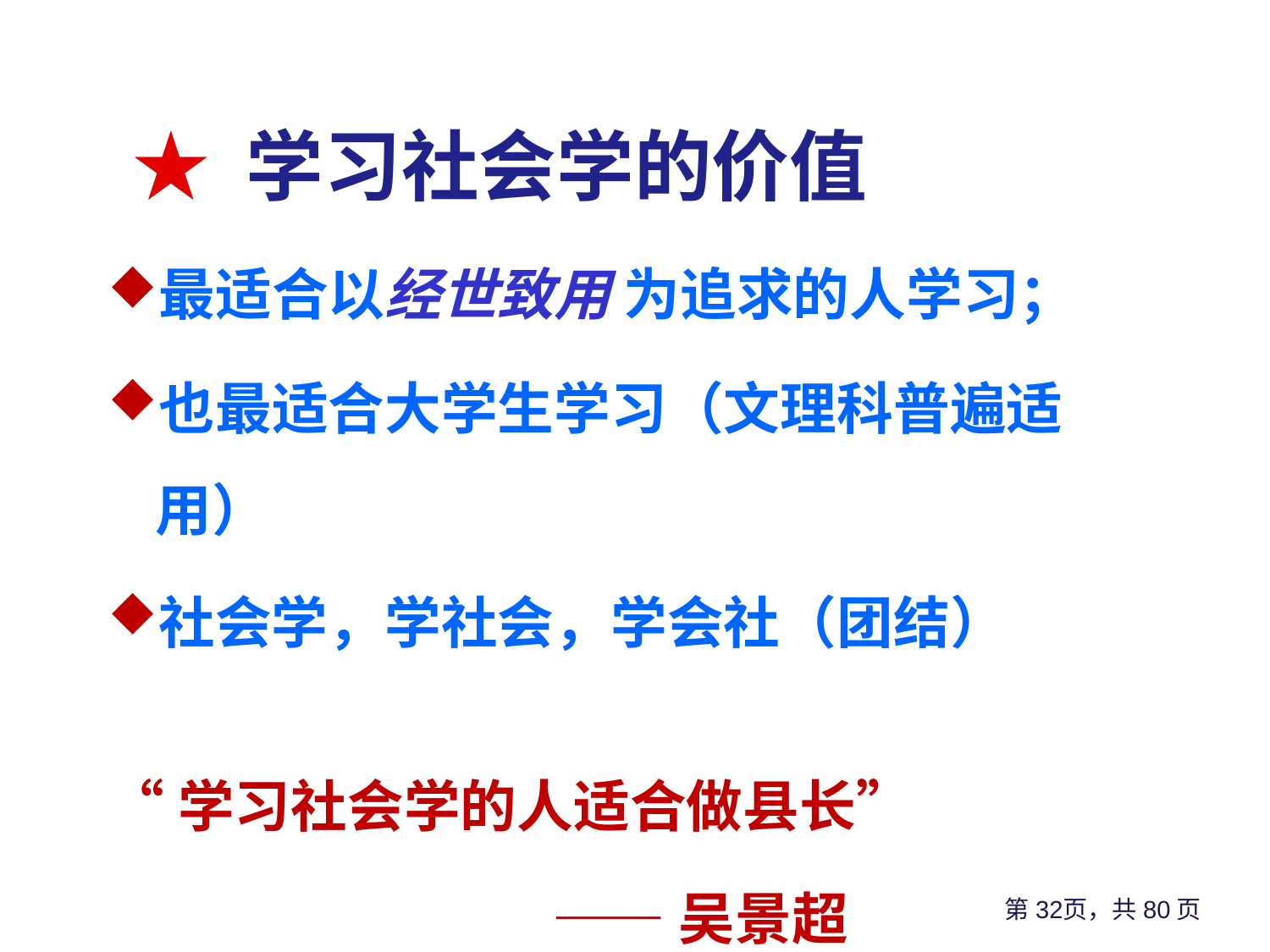

# ★ 学习社会学的价值
最适合以经世致用 为追求的人学习；
也最适合大学生学习（文理科普遍适用）
社会学，学社会，学会社（团结）

“学习社会学的人适合做县长”
                                   ——吴景超

第32页，共80页